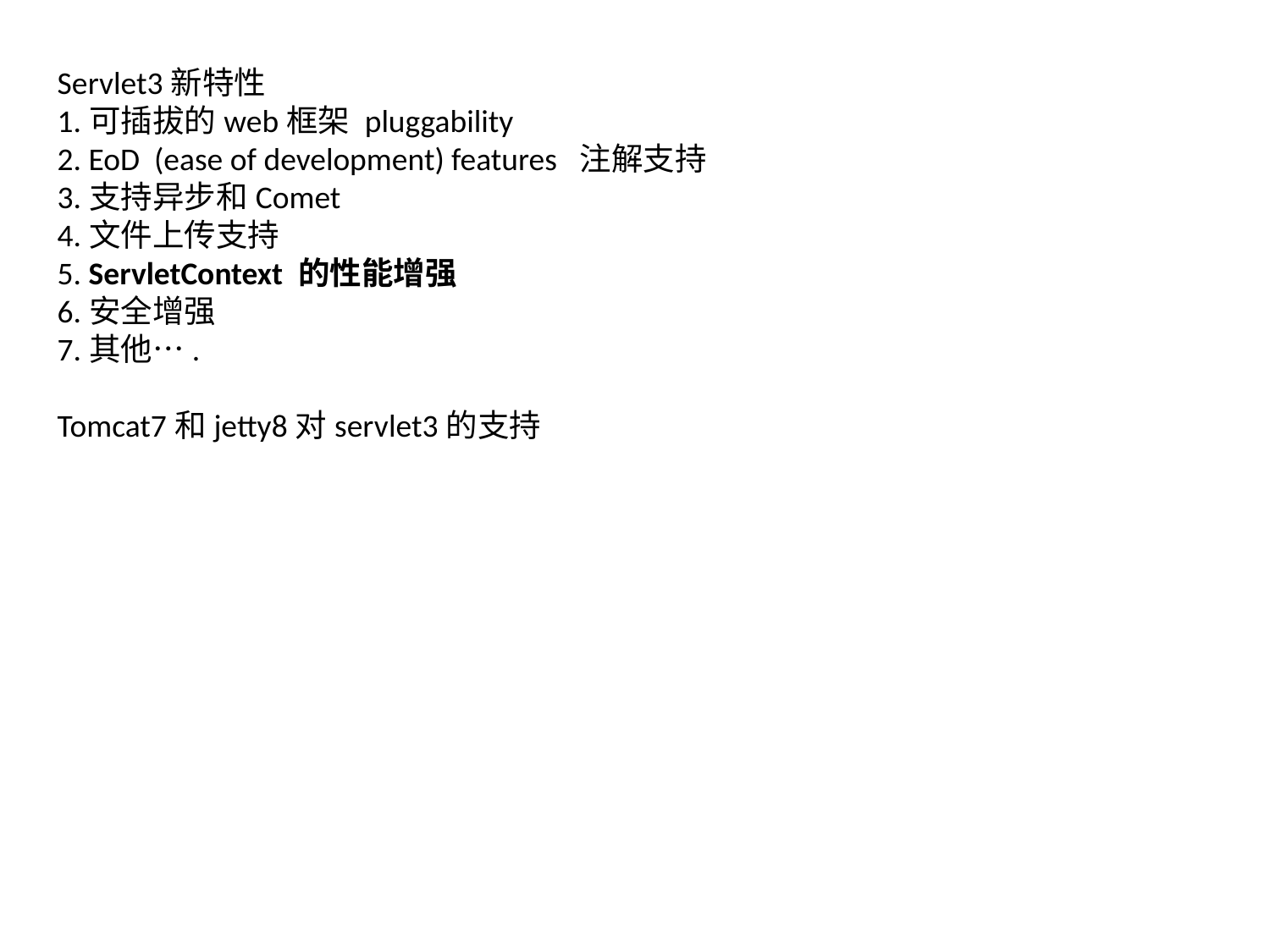

Servlet3新特性
1.可插拔的web框架 pluggability
2. EoD  (ease of development) features  注解支持
3.支持异步和Comet
4.文件上传支持
5. ServletContext 的性能增强
6.安全增强
7.其他….

Tomcat7和jetty8对servlet3的支持